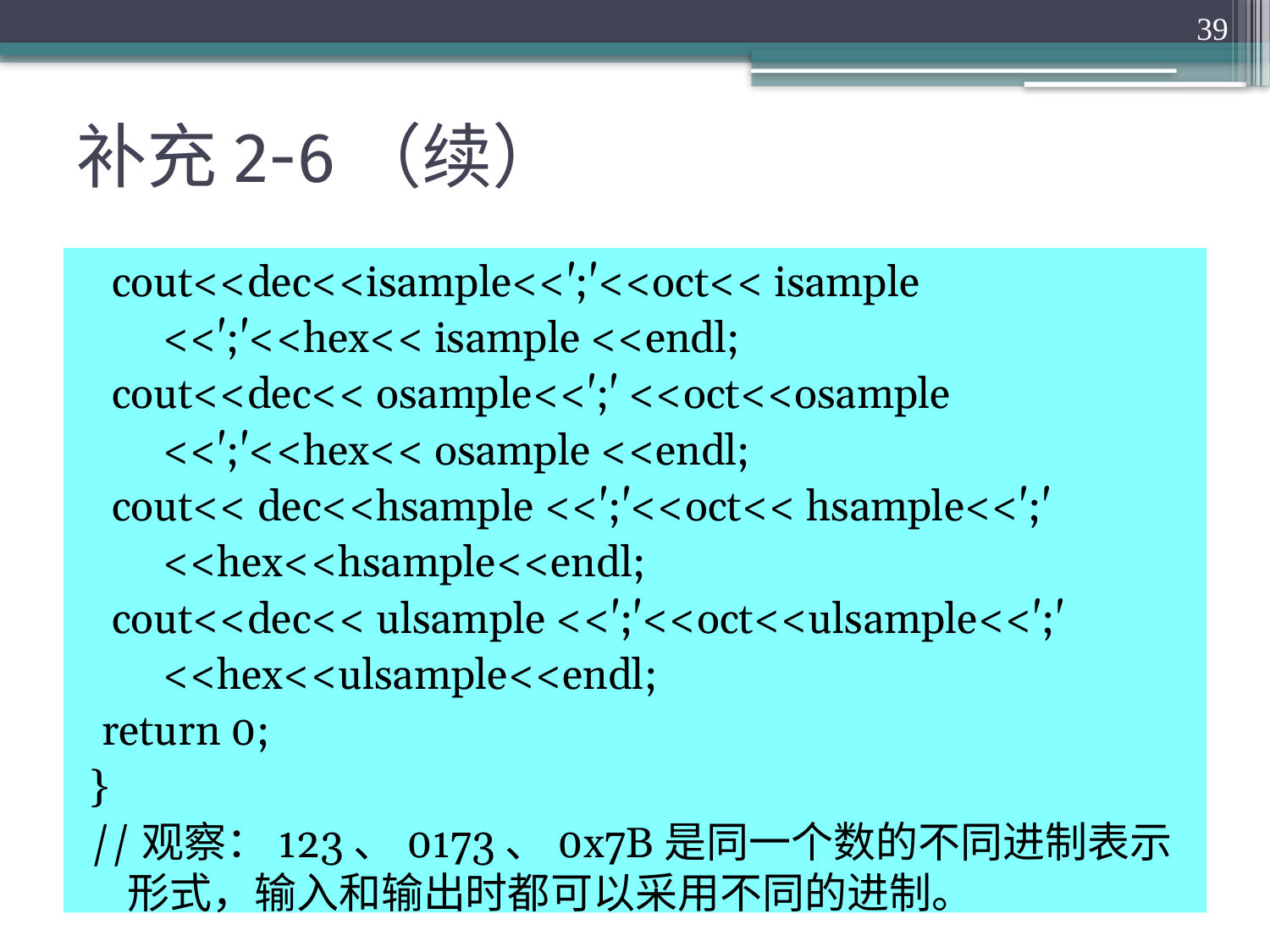

39
# 补充2-6（续）
  cout<<dec<<isample<<';'<<oct<< isample
       <<';'<<hex<< isample <<endl;
  cout<<dec<< osample<<';' <<oct<<osample
       <<';'<<hex<< osample <<endl;
  cout<< dec<<hsample <<';'<<oct<< hsample<<';'
       <<hex<<hsample<<endl;
  cout<<dec<< ulsample <<';'<<oct<<ulsample<<';'
       <<hex<<ulsample<<endl;
 return 0;
}
//观察：123、0173、0x7B是同一个数的不同进制表示形式，输入和输出时都可以采用不同的进制。